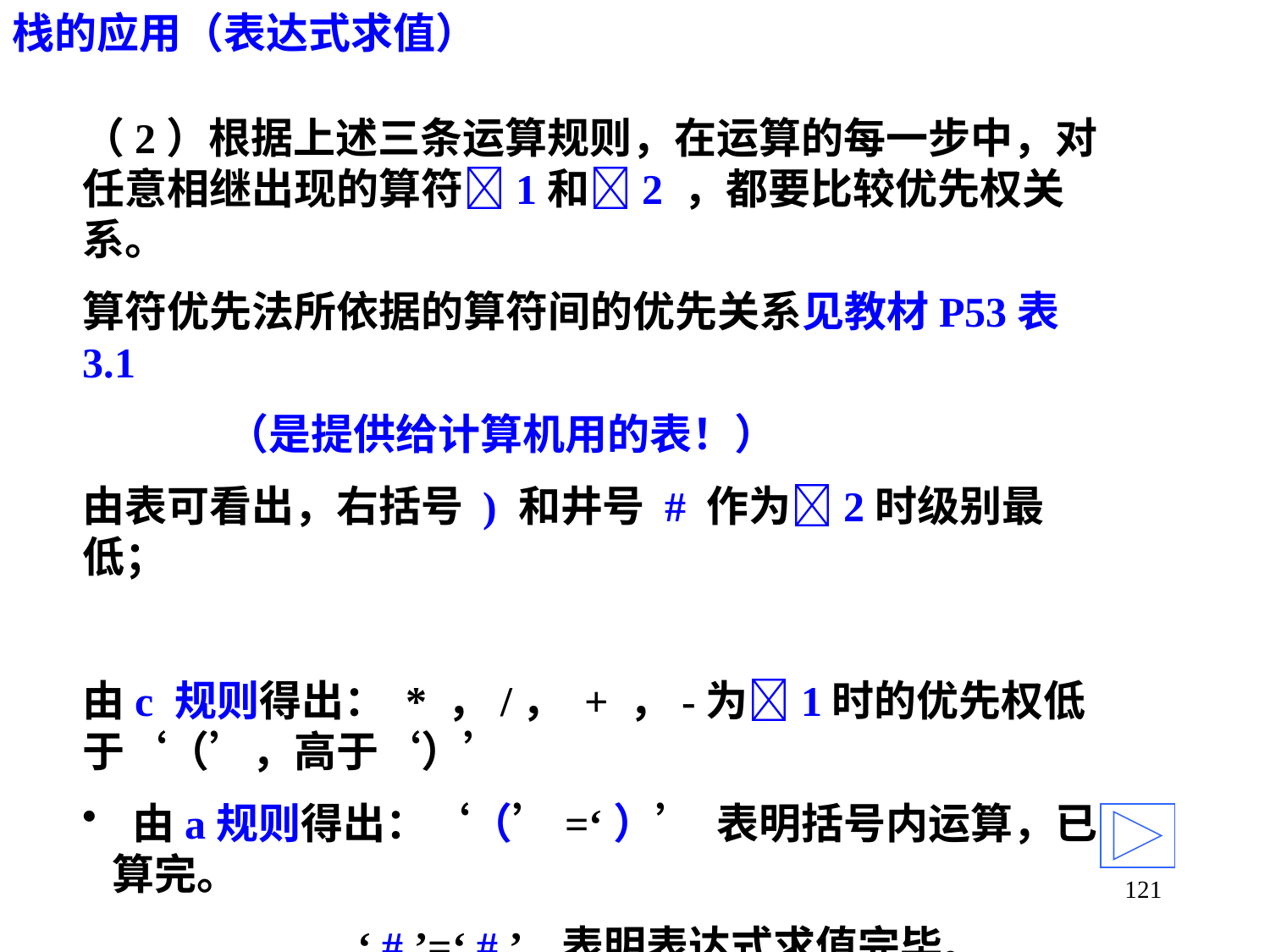

栈的应用（表达式求值）
（2）根据上述三条运算规则，在运算的每一步中，对任意相继出现的算符θ1和θ2 ，都要比较优先权关系。
算符优先法所依据的算符间的优先关系见教材P53表3.1
              （是提供给计算机用的表！）
由表可看出，右括号 ) 和井号 # 作为θ2时级别最低；

由c 规则得出： * ，/， + ，-为θ1时的优先权低于‘（’，高于‘）’
 由a规则得出：‘（’=‘）’  表明括号内运算，已算完。
                          ‘ # ’=‘ # ’   表明表达式求值完毕。

121